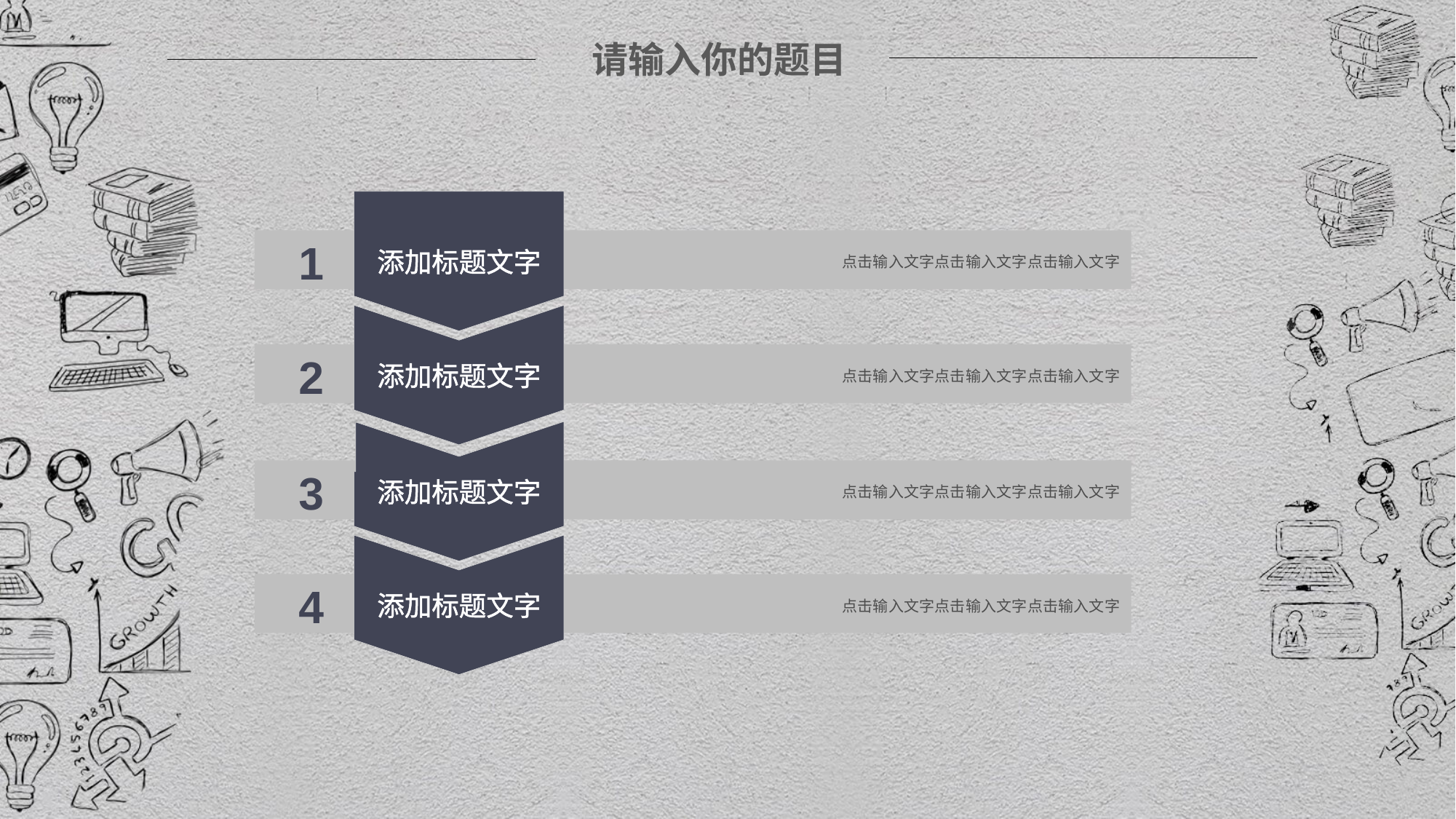

添加标题文字
1
点击输入文字点击输入文字点击输入文字
添加标题文字
2
点击输入文字点击输入文字点击输入文字
添加标题文字
3
点击输入文字点击输入文字点击输入文字
添加标题文字
4
点击输入文字点击输入文字点击输入文字